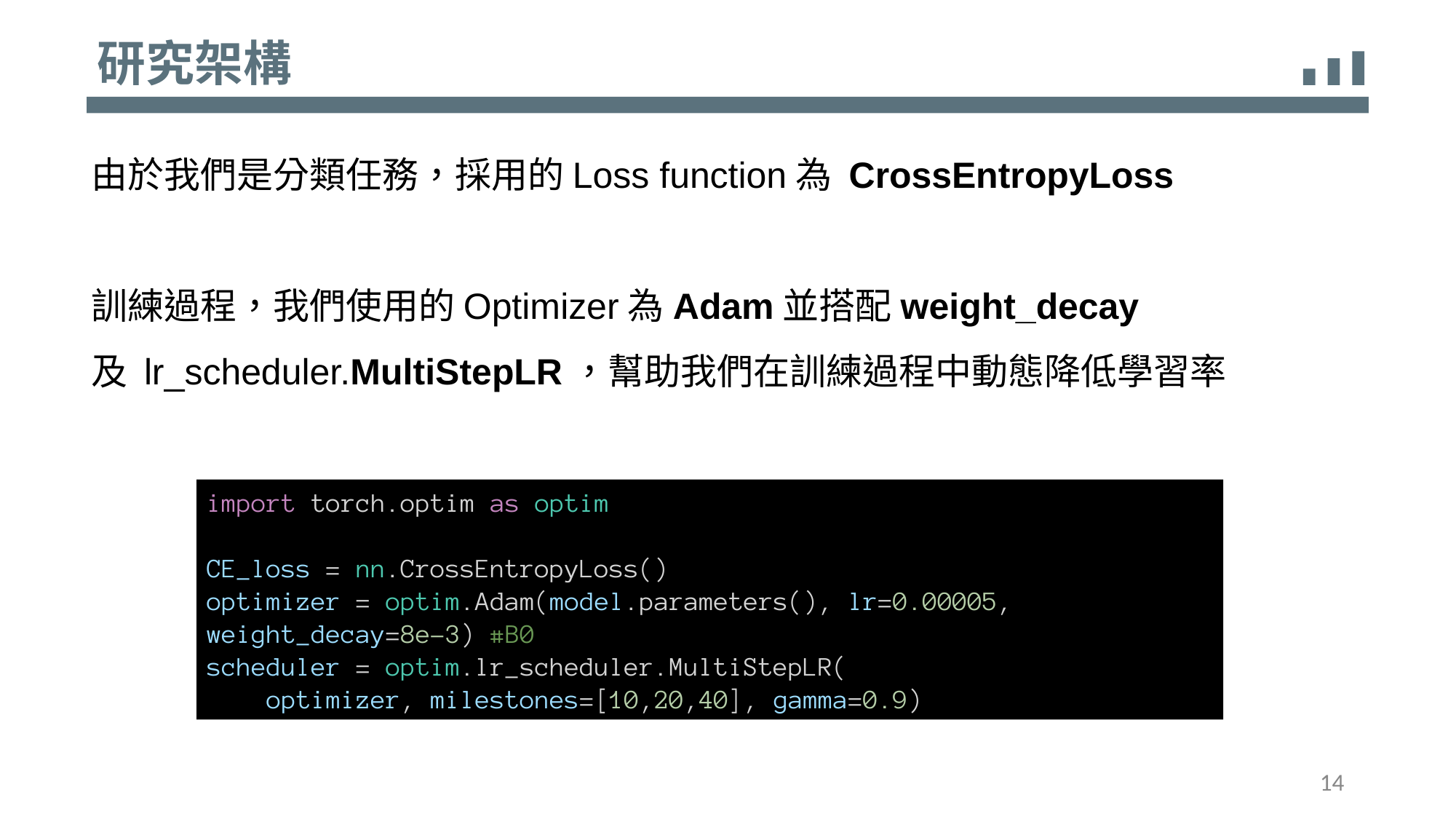

研究架構

由於我們是分類任務，採用的Loss function為 CrossEntropyLoss

訓練過程，我們使用的Optimizer為Adam並搭配weight_decay
及 lr_scheduler.MultiStepLR，幫助我們在訓練過程中動態降低學習率
import torch.optim as optim
CE_loss = nn.CrossEntropyLoss()
optimizer = optim.Adam(model.parameters(), lr=0.00005, weight_decay=8e-3) #B0
scheduler = optim.lr_scheduler.MultiStepLR(
    optimizer, milestones=[10,20,40], gamma=0.9)

14